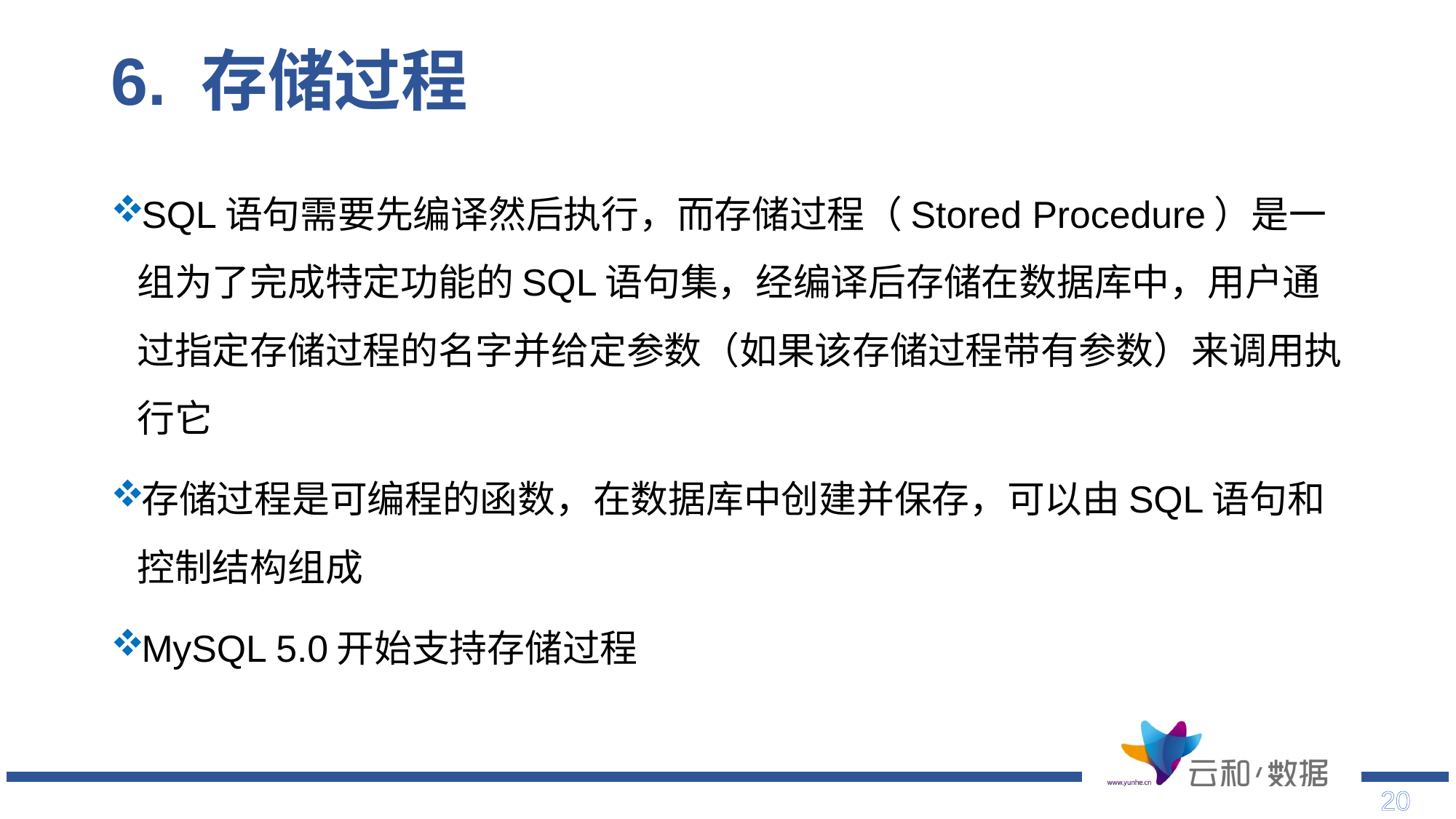

# 6. 存储过程
SQL语句需要先编译然后执行，而存储过程（Stored Procedure）是一组为了完成特定功能的SQL语句集，经编译后存储在数据库中，用户通过指定存储过程的名字并给定参数（如果该存储过程带有参数）来调用执行它
存储过程是可编程的函数，在数据库中创建并保存，可以由SQL语句和控制结构组成
MySQL 5.0开始支持存储过程